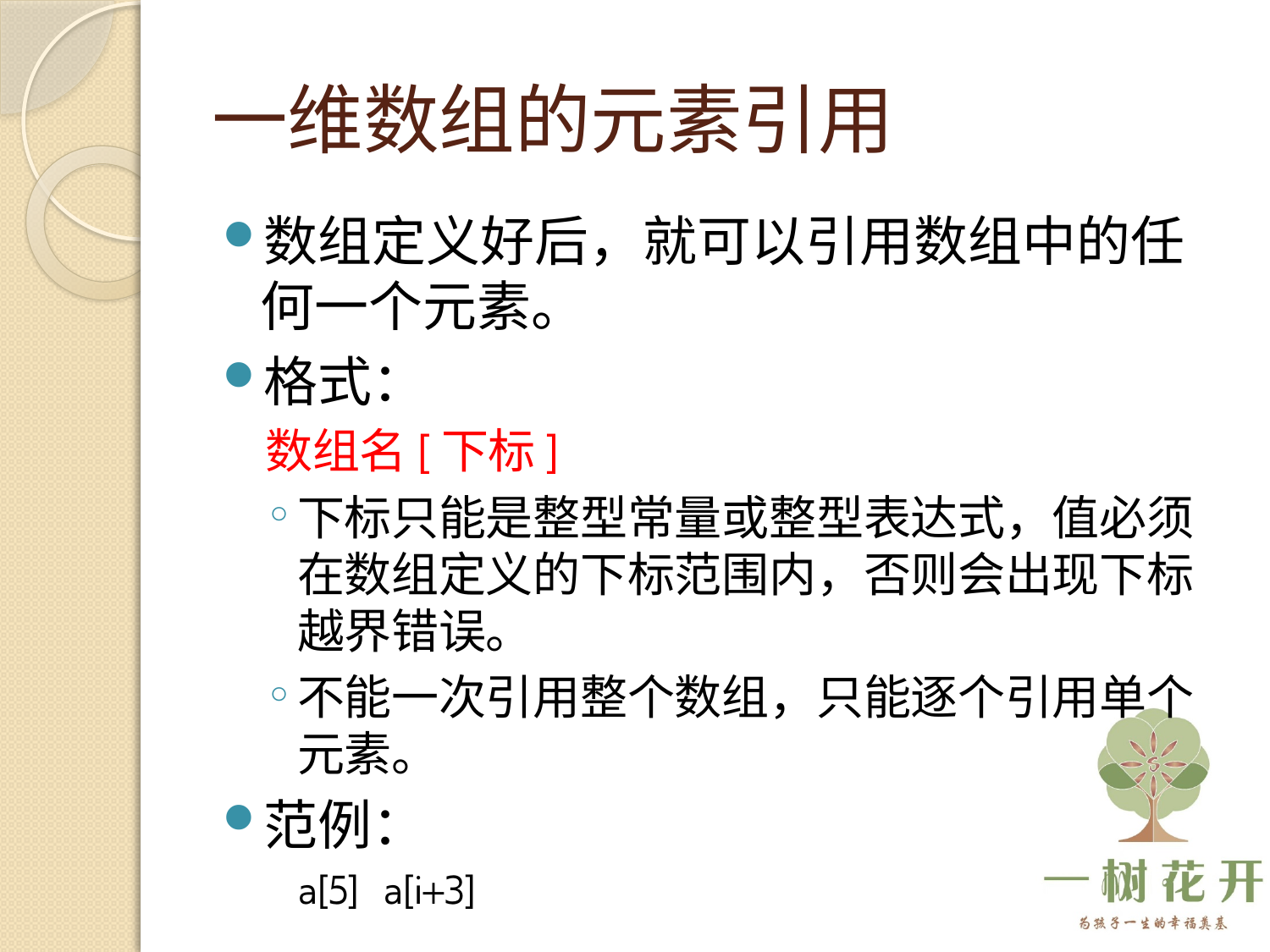

# 一维数组的元素引用
数组定义好后，就可以引用数组中的任何一个元素。
格式：
数组名[下标]
下标只能是整型常量或整型表达式，值必须在数组定义的下标范围内，否则会出现下标越界错误。
不能一次引用整个数组，只能逐个引用单个元素。
范例：
a[5]  a[i+3]